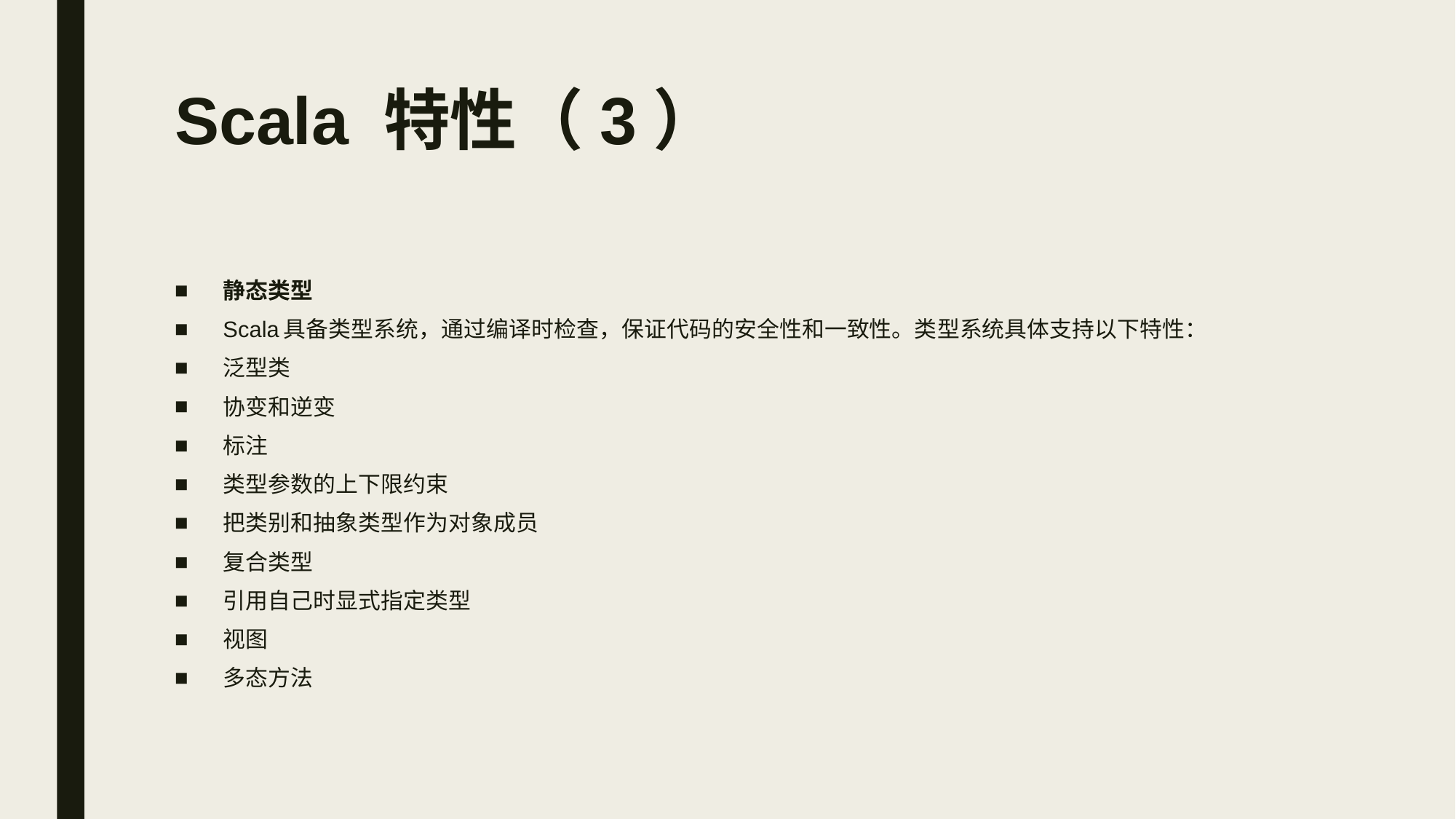

# Scala 特性（3）
静态类型
Scala具备类型系统，通过编译时检查，保证代码的安全性和一致性。类型系统具体支持以下特性：
泛型类
协变和逆变
标注
类型参数的上下限约束
把类别和抽象类型作为对象成员
复合类型
引用自己时显式指定类型
视图
多态方法